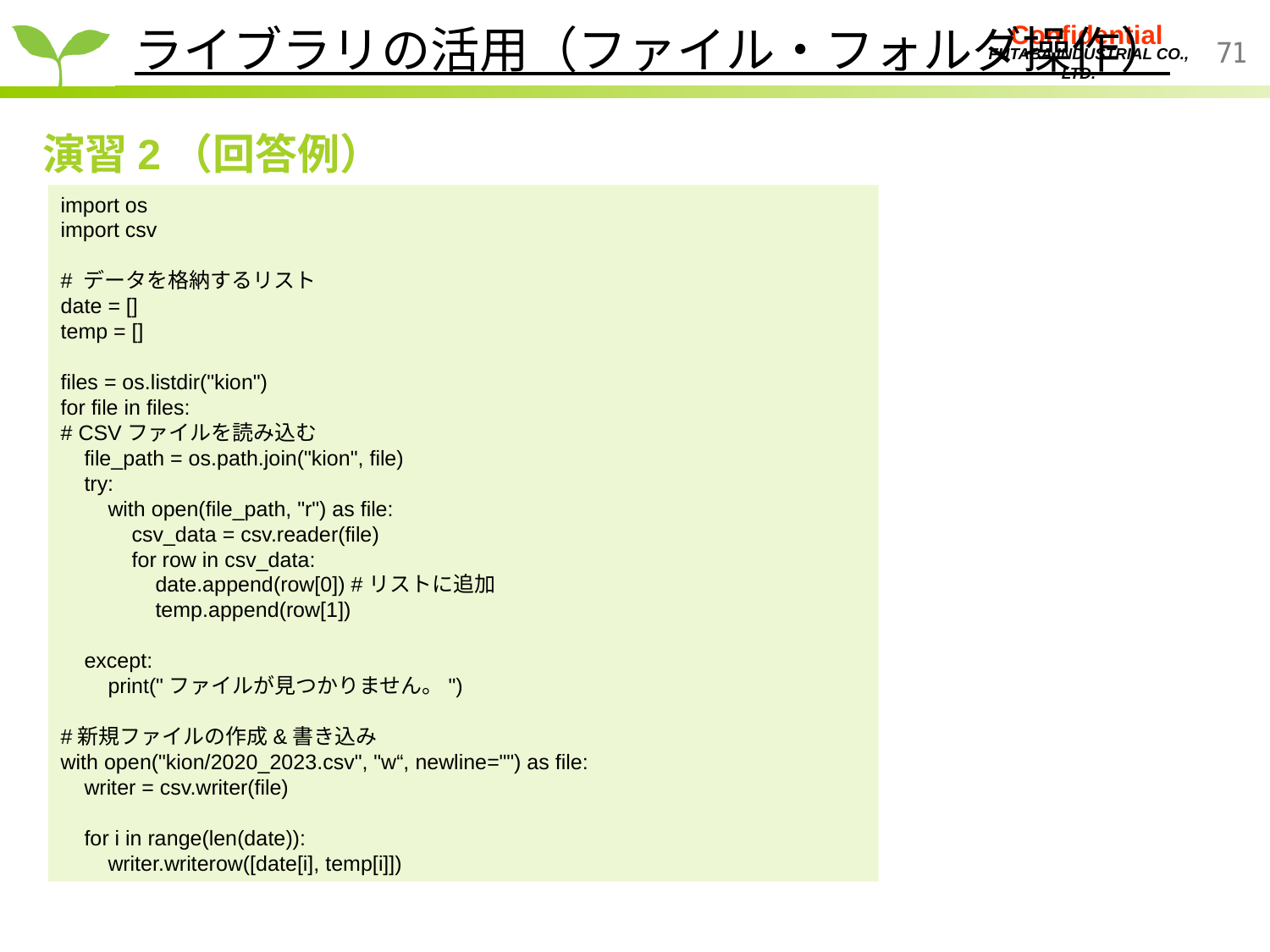

ライブラリの活用（ファイル・フォルダ操作）
演習2（回答例）
import os
import csv

# データを格納するリスト
date = []
temp = []

files = os.listdir("kion")
for file in files:
# CSVファイルを読み込む
    file_path = os.path.join("kion", file)
    try:
        with open(file_path, "r") as file:
            csv_data = csv.reader(file)
            for row in csv_data:
                date.append(row[0]) #リストに追加
                temp.append(row[1])

    except:
        print("ファイルが見つかりません。")

#新規ファイルの作成&書き込み
with open("kion/2020_2023.csv", "w“, newline="") as file:
    writer = csv.writer(file)

    for i in range(len(date)):
        writer.writerow([date[i], temp[i]])